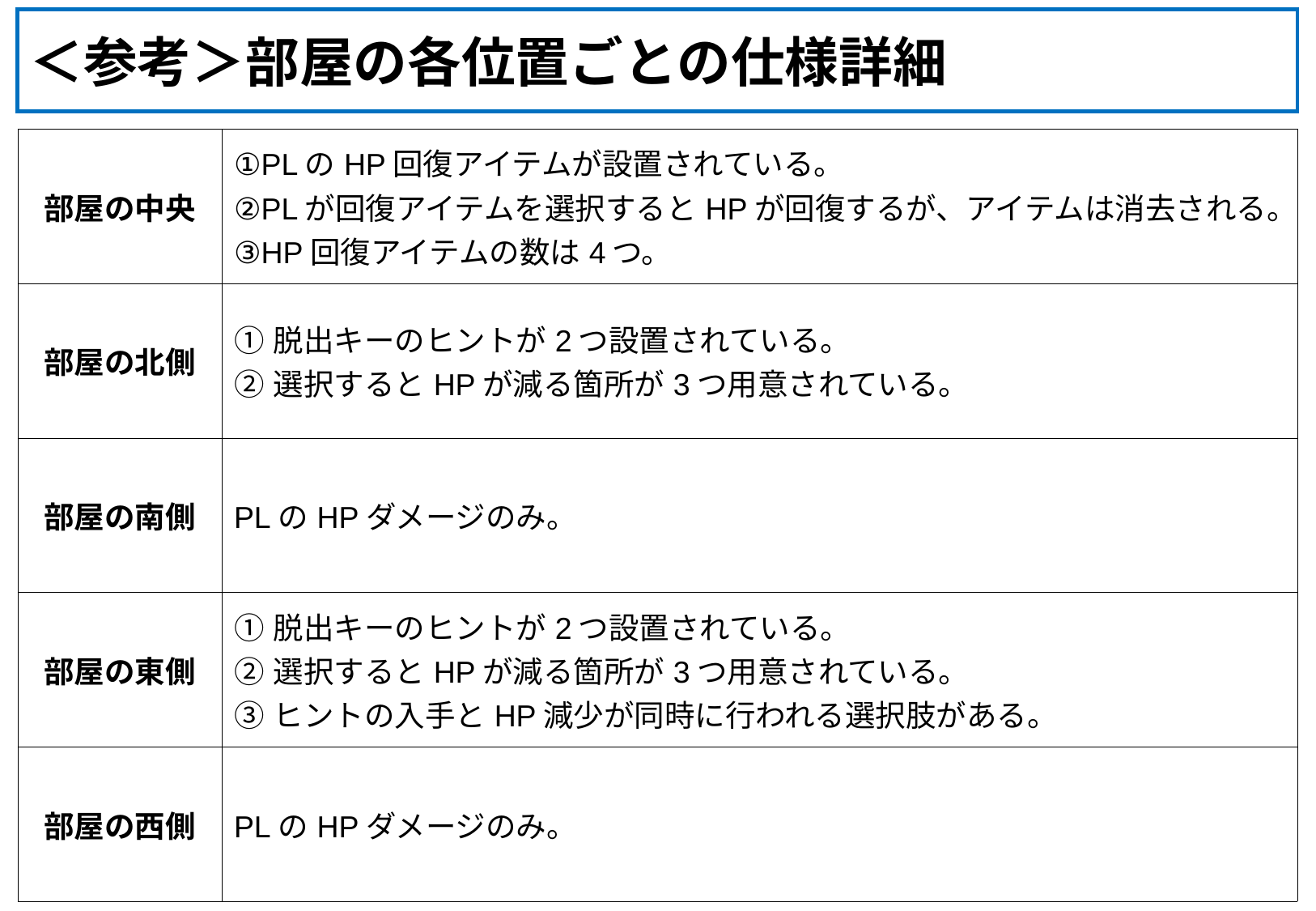

＜参考＞部屋の各位置ごとの仕様詳細
| 部屋の中央 | ①PLのHP回復アイテムが設置されている。 ②PLが回復アイテムを選択するとHPが回復するが、アイテムは消去される。 ③HP回復アイテムの数は4つ。 |
| --- | --- |
| 部屋の北側 | ①脱出キーのヒントが2つ設置されている。 ②選択するとHPが減る箇所が3つ用意されている。 |
| 部屋の南側 | PLのHPダメージのみ。 |
| 部屋の東側 | ①脱出キーのヒントが2つ設置されている。 ②選択するとHPが減る箇所が3つ用意されている。 ③ヒントの入手とHP減少が同時に行われる選択肢がある。 |
| 部屋の西側 | PLのHPダメージのみ。 |